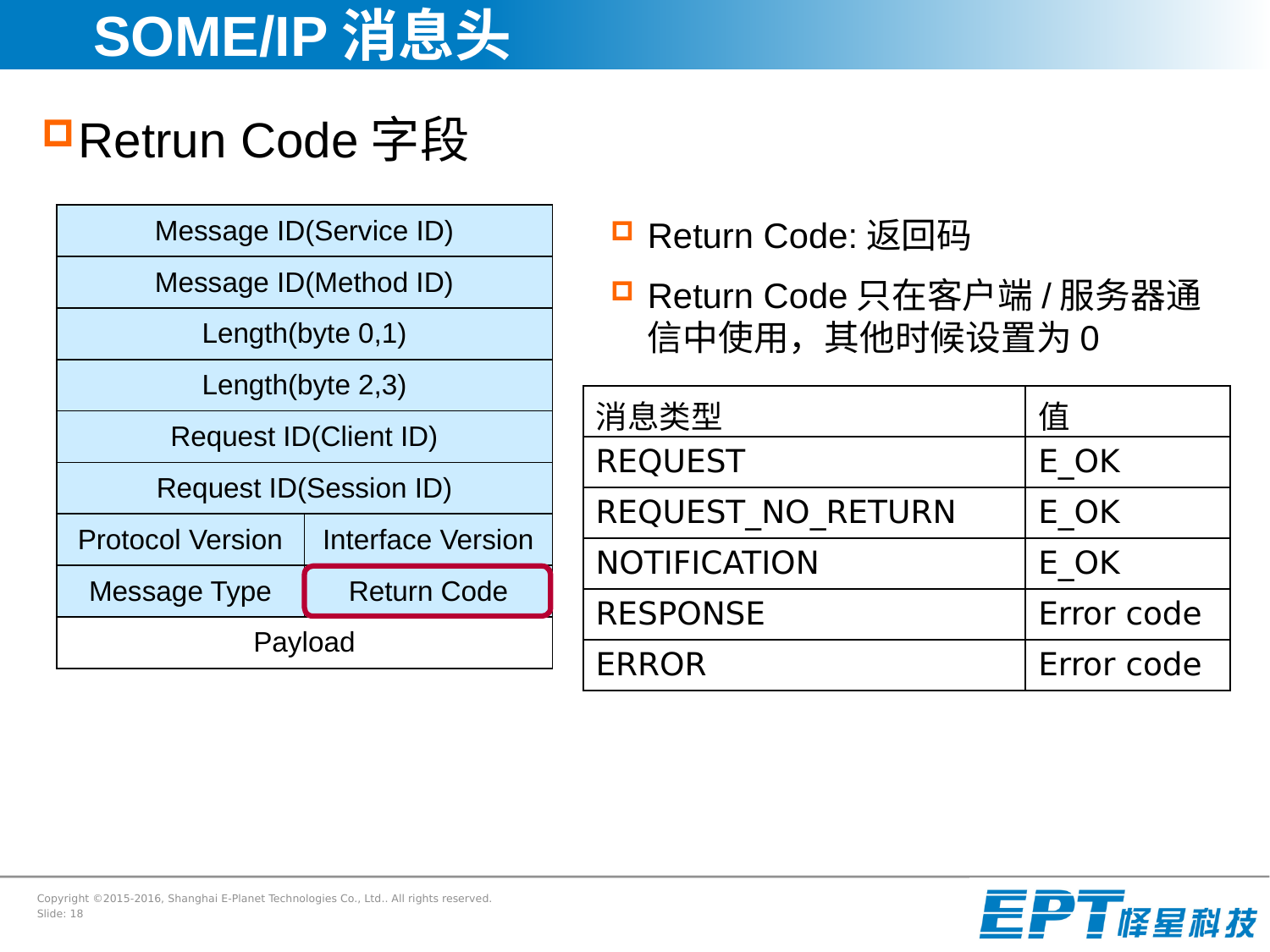

# SOME/IP消息头
Retrun Code字段
| Message ID(Service ID) |  |
| --- | --- |
| Message ID(Method ID) |  |
| Length(byte 0,1) |  |
| Length(byte 2,3) |  |
| Request ID(Client ID) |  |
| Request ID(Session ID) |  |
| Protocol Version | Interface Version |
| Message Type | Return Code |
| Payload |  |
Return Code:返回码
Return Code只在客户端/服务器通信中使用，其他时候设置为0
| 消息类型 | 值 |
| --- | --- |
| REQUEST | E\_OK |
| REQUEST\_NO\_RETURN | E\_OK |
| NOTIFICATION | E\_OK |
| RESPONSE | Error code |
| ERROR | Error code |